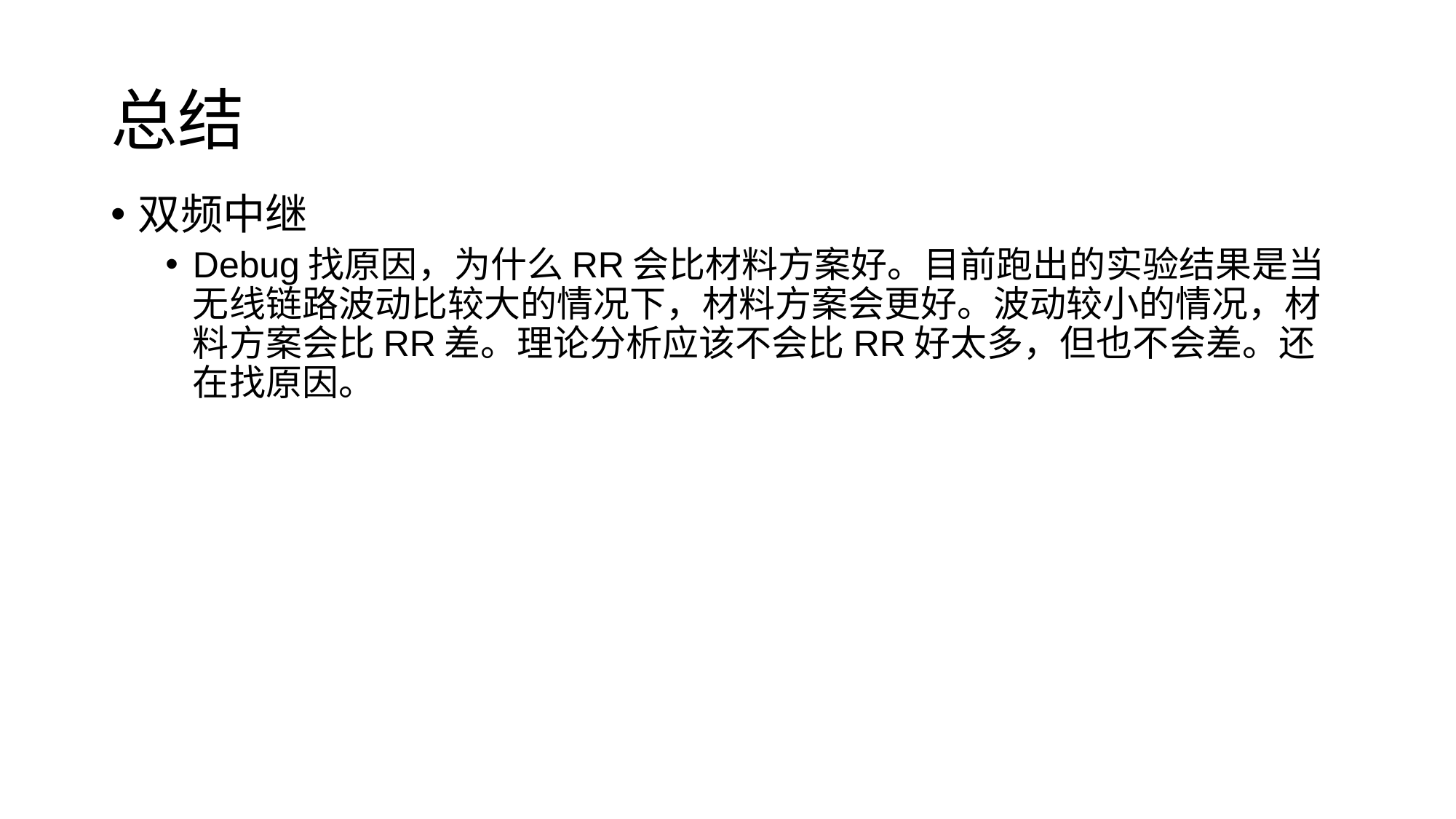

# 总结
双频中继
Debug找原因，为什么RR会比材料方案好。目前跑出的实验结果是当无线链路波动比较大的情况下，材料方案会更好。波动较小的情况，材料方案会比RR差。理论分析应该不会比RR好太多，但也不会差。还在找原因。